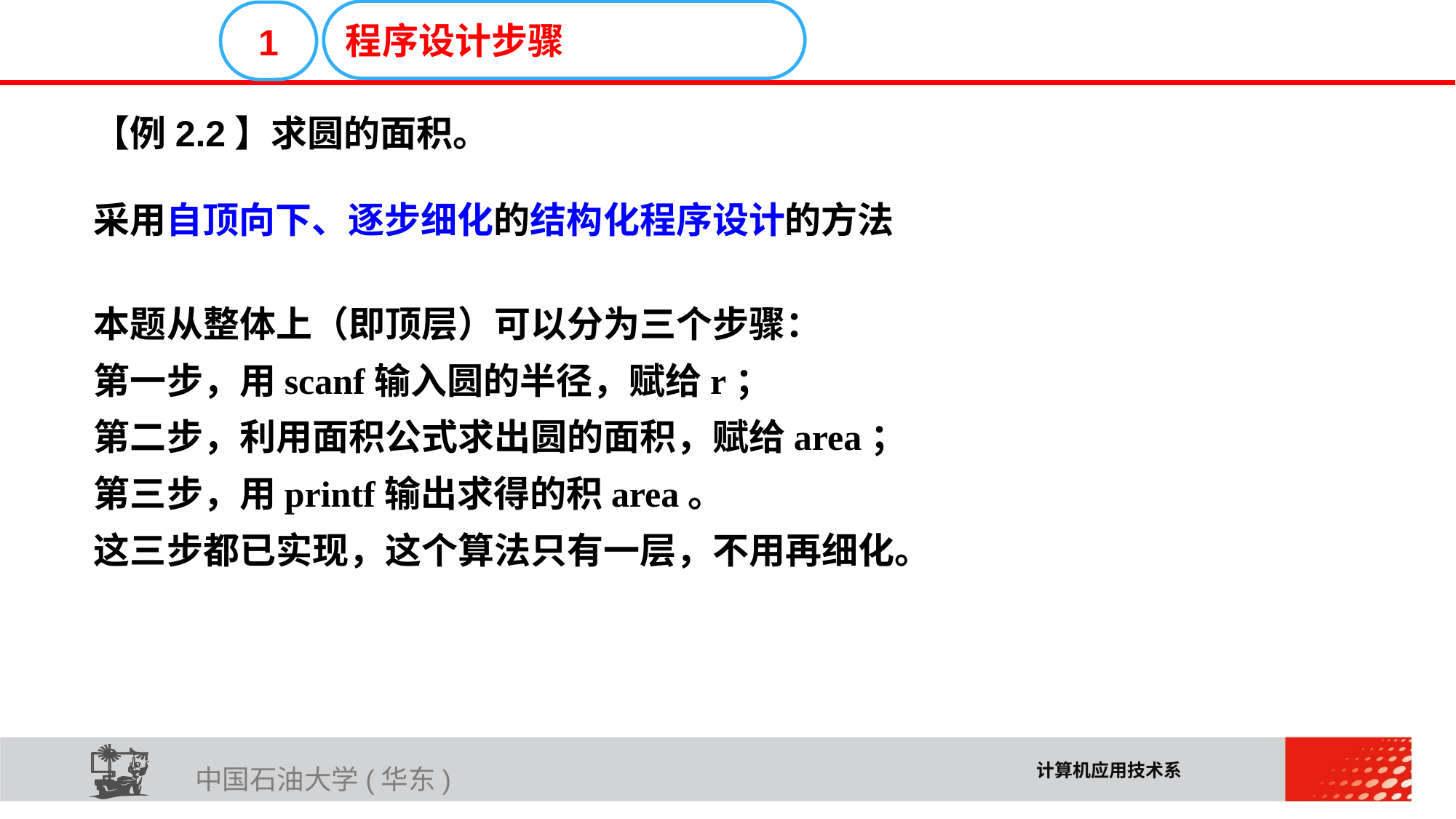

E6636B02012BD195C019CE06C16E30F4C33D02E32711A616D0819A1A3DEC08F98FFCE503BC41BA966B45D6F0472B73A72FC0F2BE2AA537FE6A04217657FCC2FDBF2DB6715F2B3FB871C24A61410
程序设计步骤
1
【例2.2】求圆的面积。
采用自顶向下、逐步细化的结构化程序设计的方法
本题从整体上（即顶层）可以分为三个步骤：
第一步，用scanf输入圆的半径，赋给r；
第二步，利用面积公式求出圆的面积，赋给area；
第三步，用printf输出求得的积area。
这三步都已实现，这个算法只有一层，不用再细化。
6